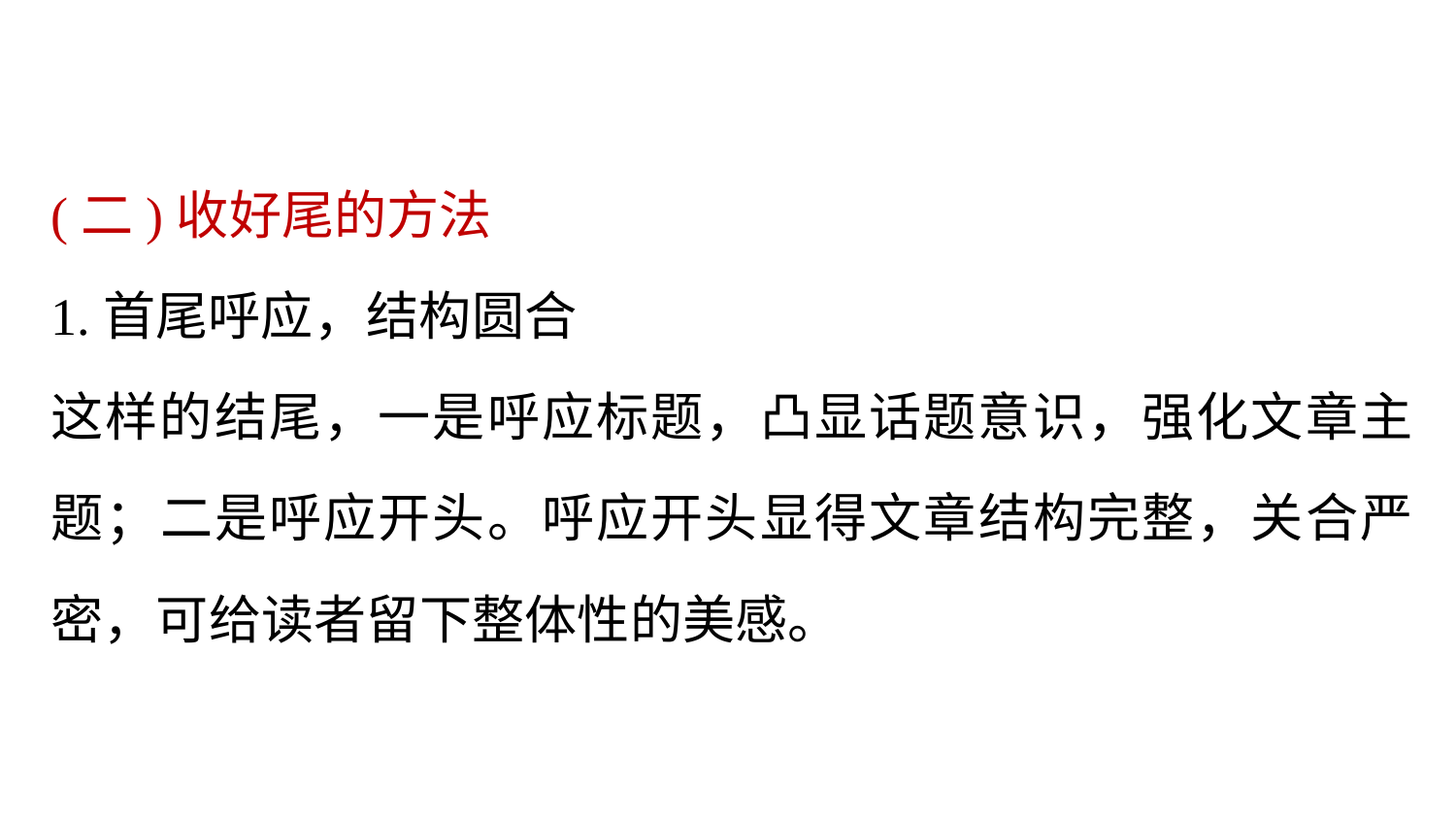

(二)收好尾的方法
1.首尾呼应，结构圆合
这样的结尾，一是呼应标题，凸显话题意识，强化文章主题；二是呼应开头。呼应开头显得文章结构完整，关合严密，可给读者留下整体性的美感。